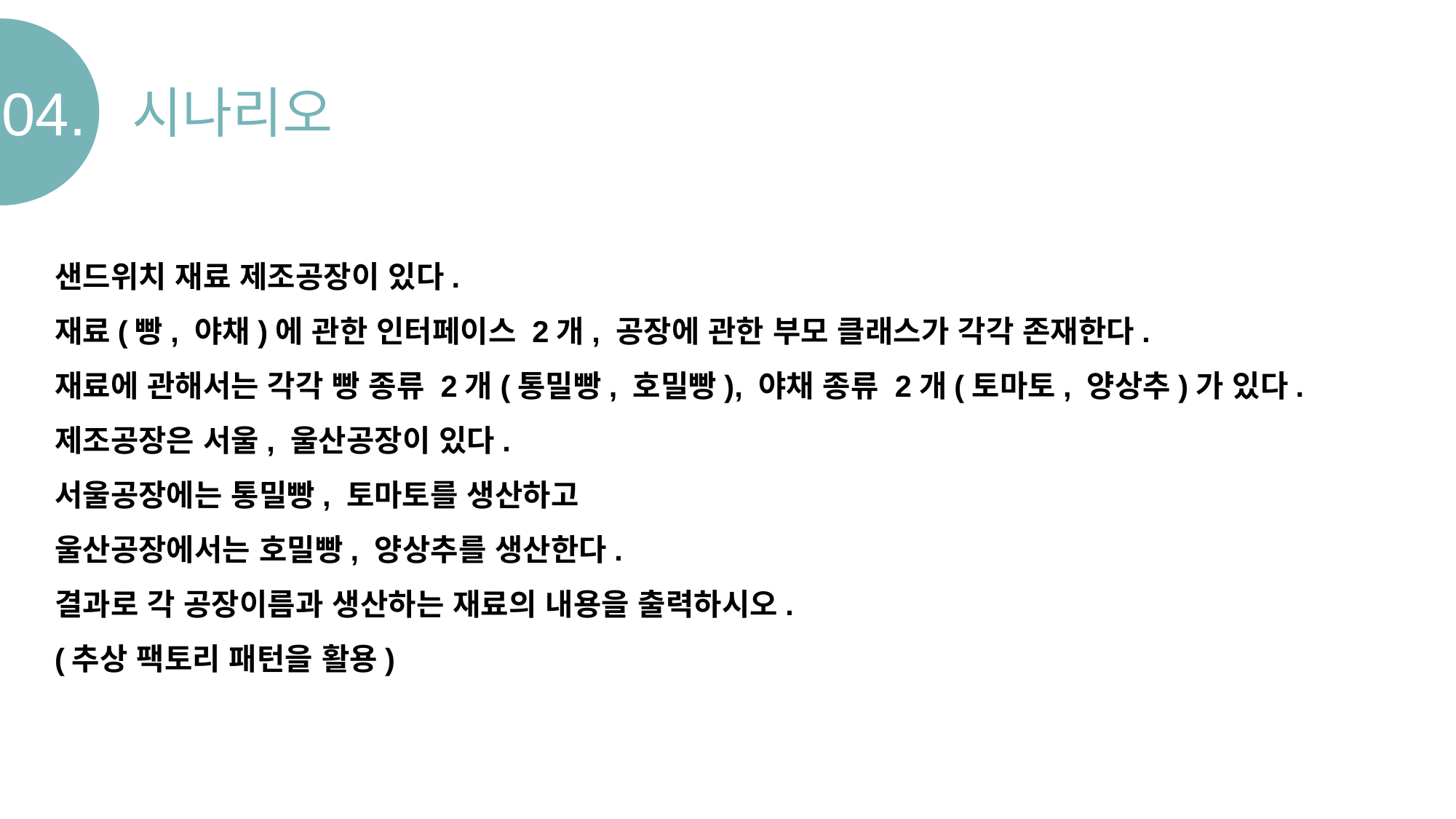

04.
시나리오
샌드위치 재료 제조공장이 있다.
재료(빵, 야채)에 관한 인터페이스 2개, 공장에 관한 부모 클래스가 각각 존재한다.
재료에 관해서는 각각 빵 종류 2개(통밀빵, 호밀빵), 야채 종류 2개(토마토, 양상추)가 있다.
제조공장은 서울, 울산공장이 있다.
서울공장에는 통밀빵, 토마토를 생산하고
울산공장에서는 호밀빵, 양상추를 생산한다.
결과로 각 공장이름과 생산하는 재료의 내용을 출력하시오.
(추상 팩토리 패턴을 활용)